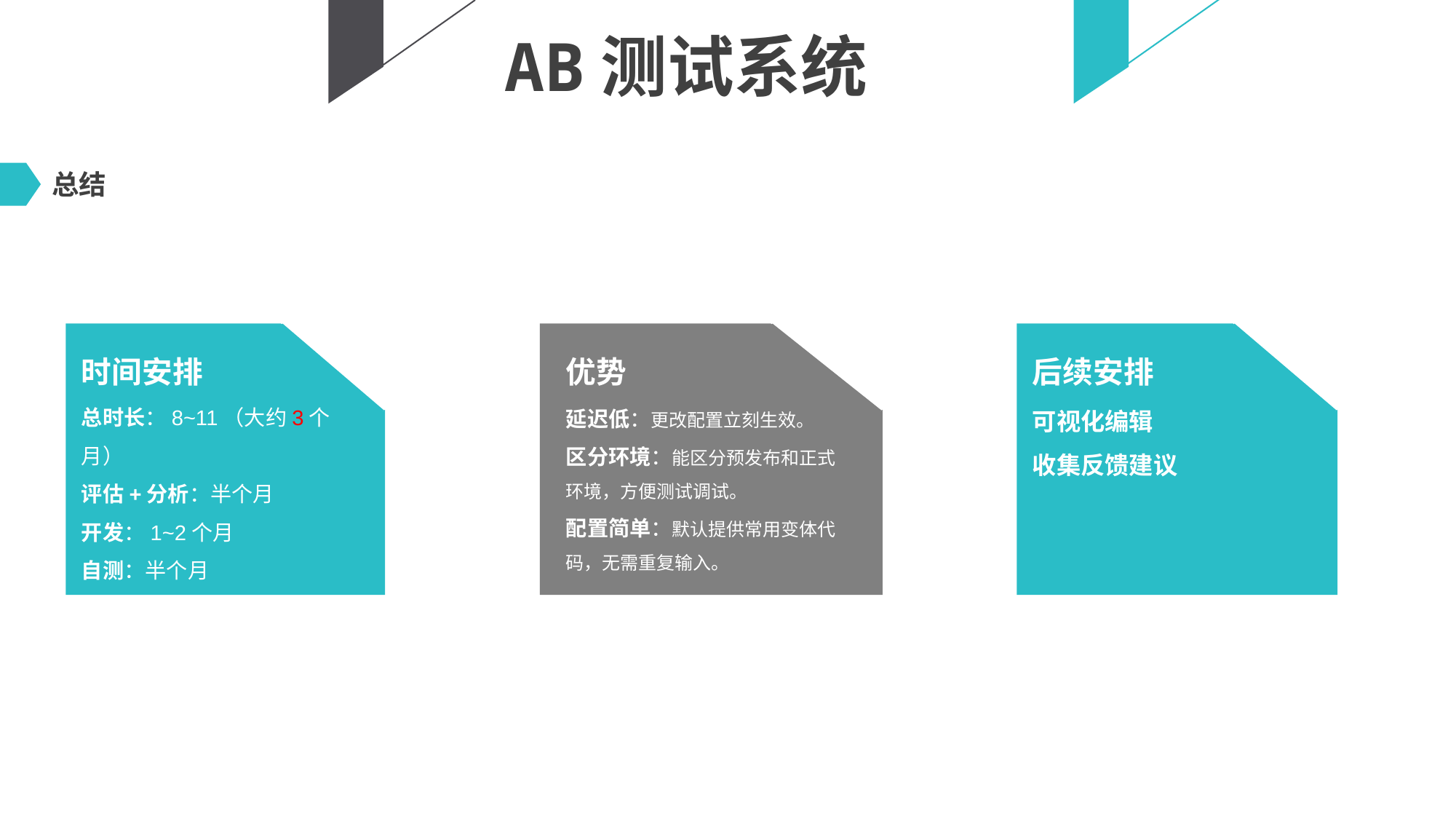

AB测试系统
总结

优势
时间安排
后续安排
总时长：8~11（大约3个月）
评估+分析：半个月
开发：1~2个月
自测：半个月

可视化编辑
收集反馈建议
延迟低：更改配置立刻生效。
区分环境：能区分预发布和正式环境，方便测试调试。
配置简单：默认提供常用变体代码，无需重复输入。